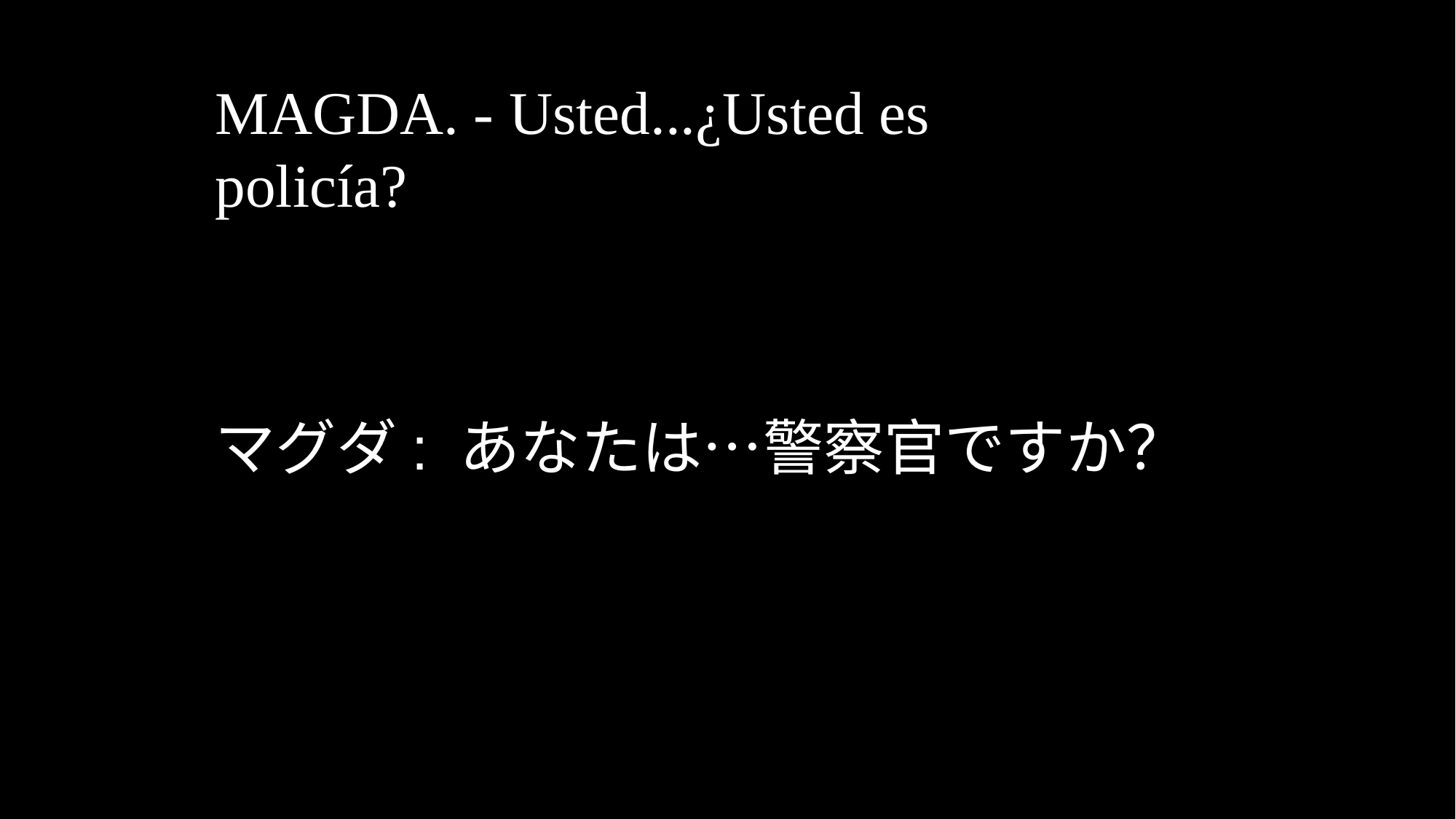

MAGDA. - Usted...¿Usted es policía?

マグダ: あなたは⋯警察官ですか？